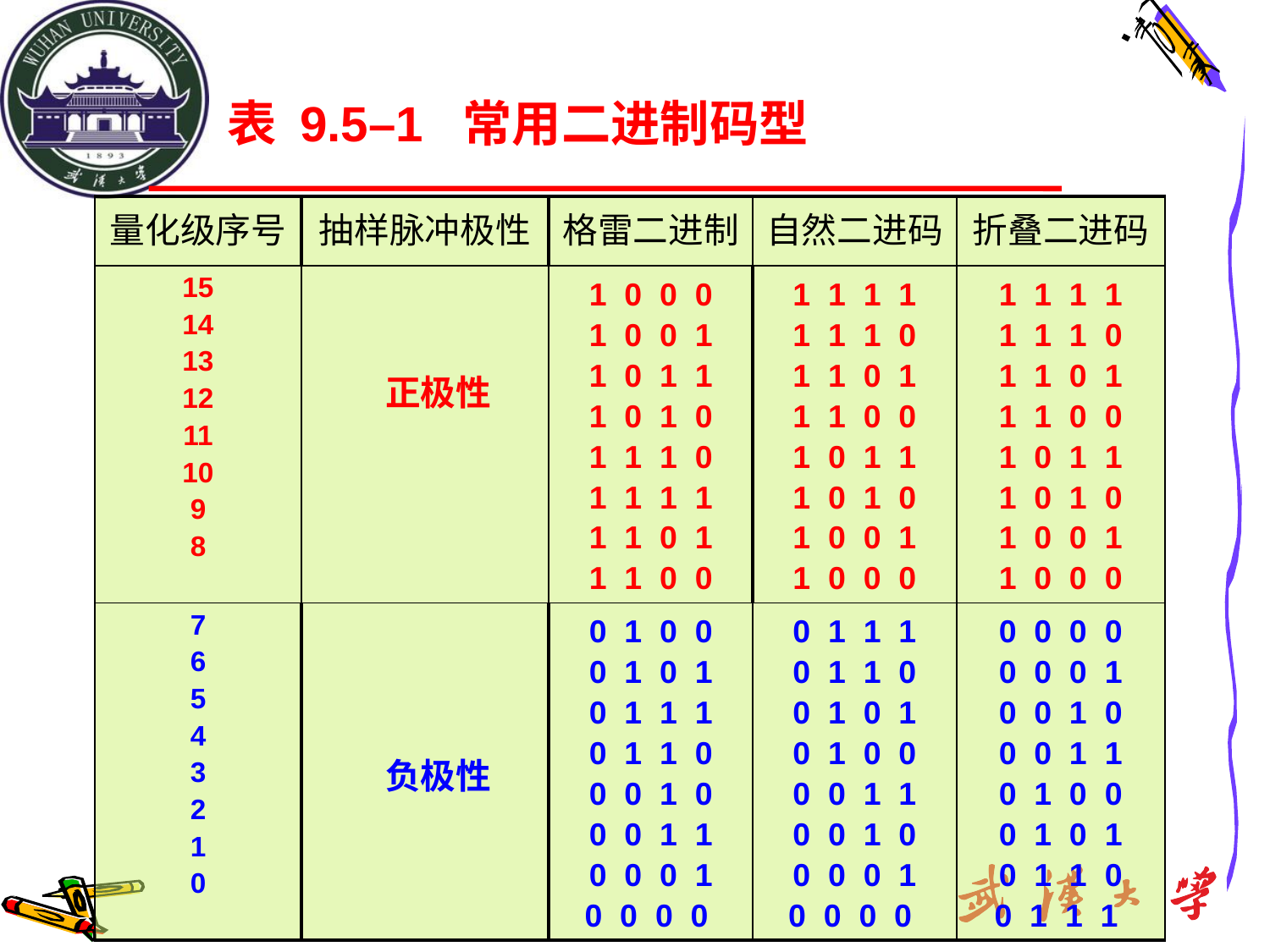

表 9.5–1  常用二进制码型
| 量化级序号 | 抽样脉冲极性 | 格雷二进制 | 自然二进码 | 折叠二进码 |
| --- | --- | --- | --- | --- |
| 15 14 13 12 11 10 9 8 | 正极性 | 1 0 0 0 1 0 0 1 1 0 1 1 1 0 1 0 1 1 1 0 1 1 1 1 1 1 0 1 1 1 0 0 | 1 1 1 1 1 1 1 0 1 1 0 1 1 1 0 0 1 0 1 1 1 0 1 0 1 0 0 1 1 0 0 0 | 1 1 1 1 1 1 1 0 1 1 0 1 1 1 0 0 1 0 1 1 1 0 1 0 1 0 0 1 1 0 0 0 |
| 7 6 5 4 3 2 1 0 | 负极性 | 0 1 0 0 0 1 0 1 0 1 1 1 0 1 1 0 0 0 1 0 0 0 1 1 0 0 0 1 0 0 0 0 | 0 1 1 1 0 1 1 0 0 1 0 1 0 1 0 0 0 0 1 1 0 0 1 0 0 0 0 1 0 0 0 0 | 0 0 0 0 0 0 0 1 0 0 1 0 0 0 1 1 0 1 0 0 0 1 0 1 0 1 1 0 0 1 1 1 |